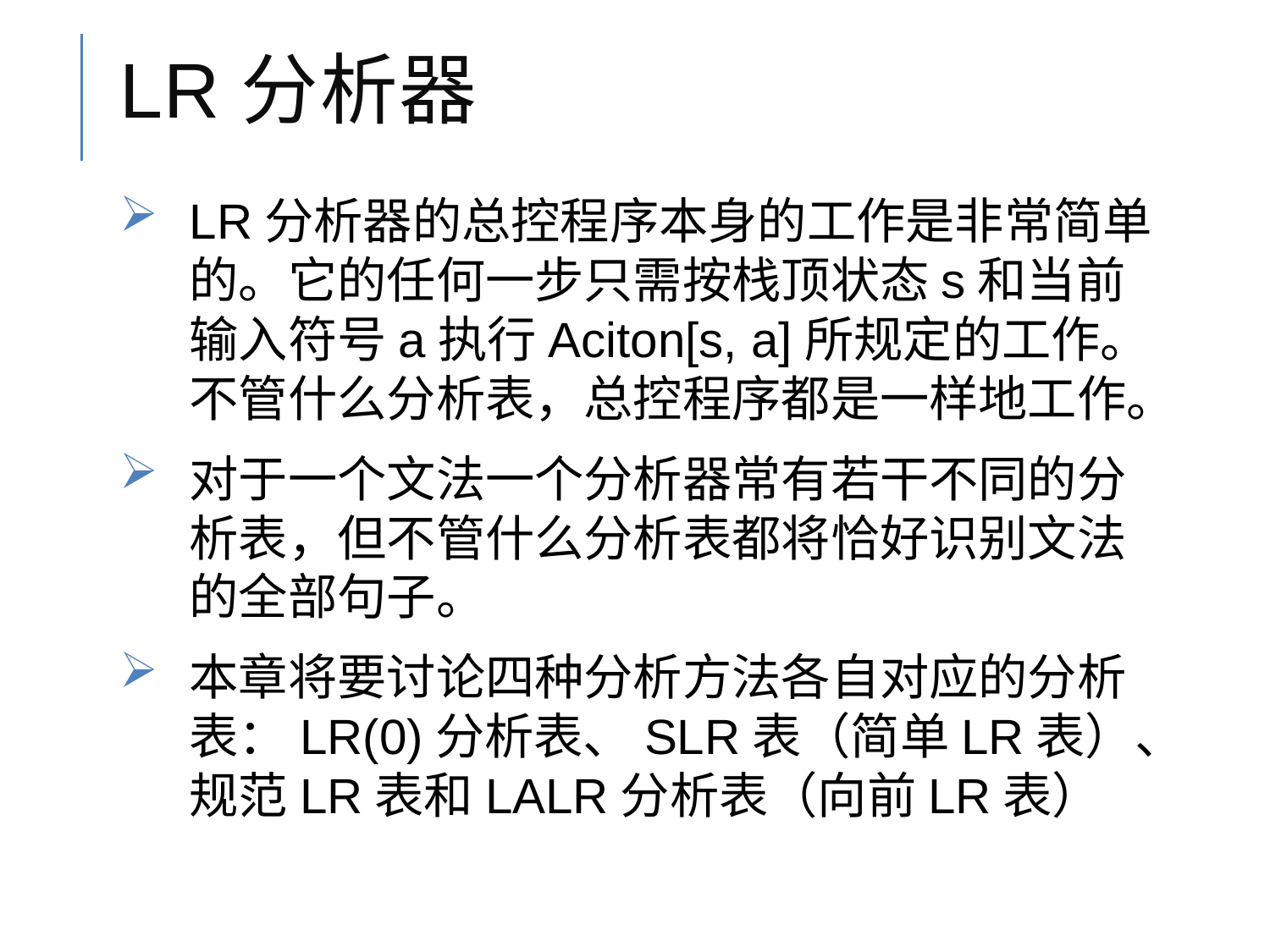

# LR分析器
LR分析器的总控程序本身的工作是非常简单的。它的任何一步只需按栈顶状态s和当前输入符号a执行Aciton[s, a]所规定的工作。不管什么分析表，总控程序都是一样地工作。
对于一个文法一个分析器常有若干不同的分析表，但不管什么分析表都将恰好识别文法的全部句子。
本章将要讨论四种分析方法各自对应的分析表：LR(0)分析表、SLR表（简单LR表）、规范LR表和LALR分析表（向前LR表）

15